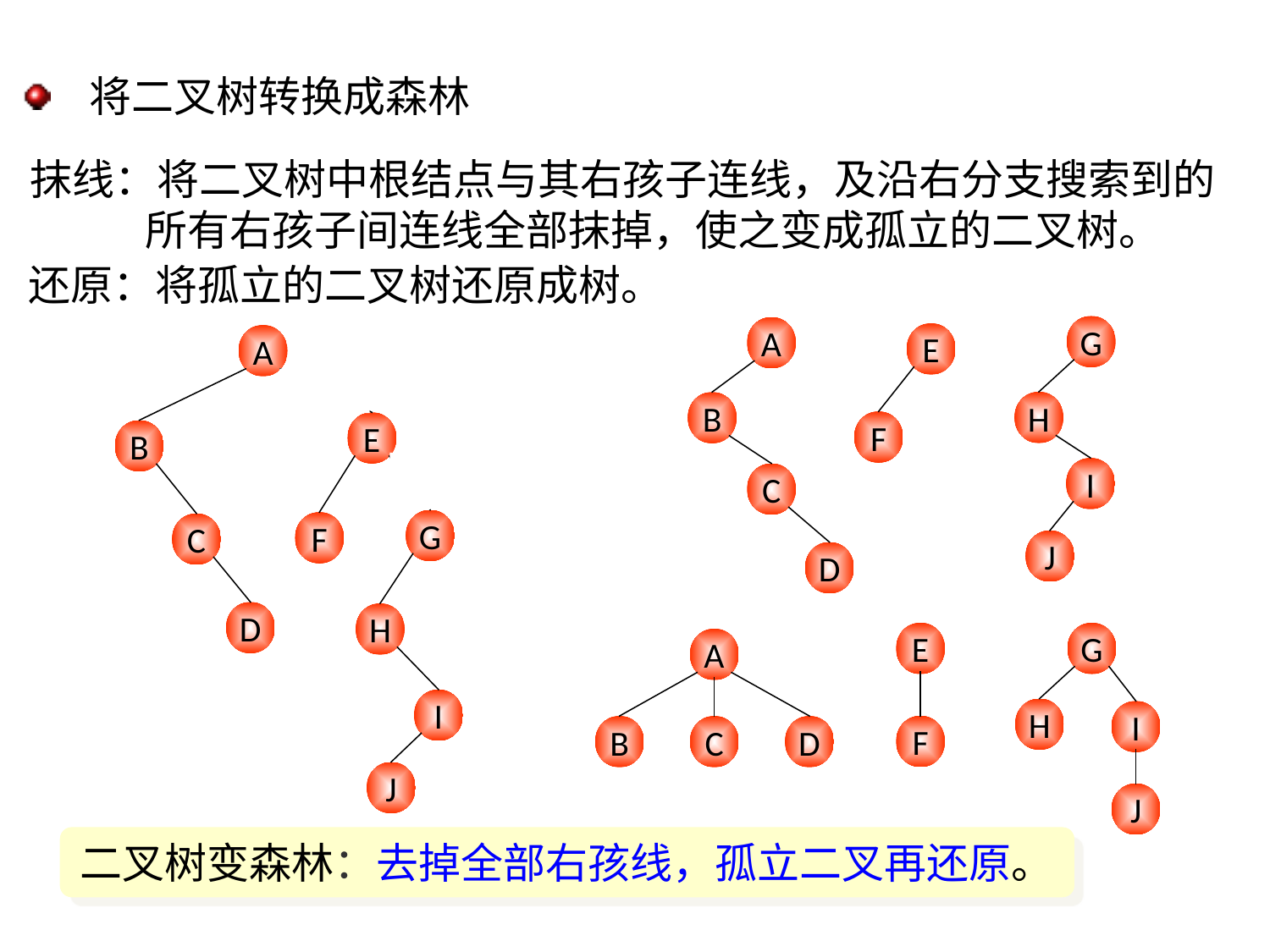

将二叉树转换成森林
抹线：将二叉树中根结点与其右孩子连线，及沿右分支搜索到的
           所有右孩子间连线全部抹掉，使之变成孤立的二叉树。
还原：将孤立的二叉树还原成树。
G
A
E
H
B
F
I
C
J
D
A
E
B
G
F
C
D
H
I
J

E
G
A
H
I
F
B
C
D
J
二叉树变森林：去掉全部右孩线，孤立二叉再还原。